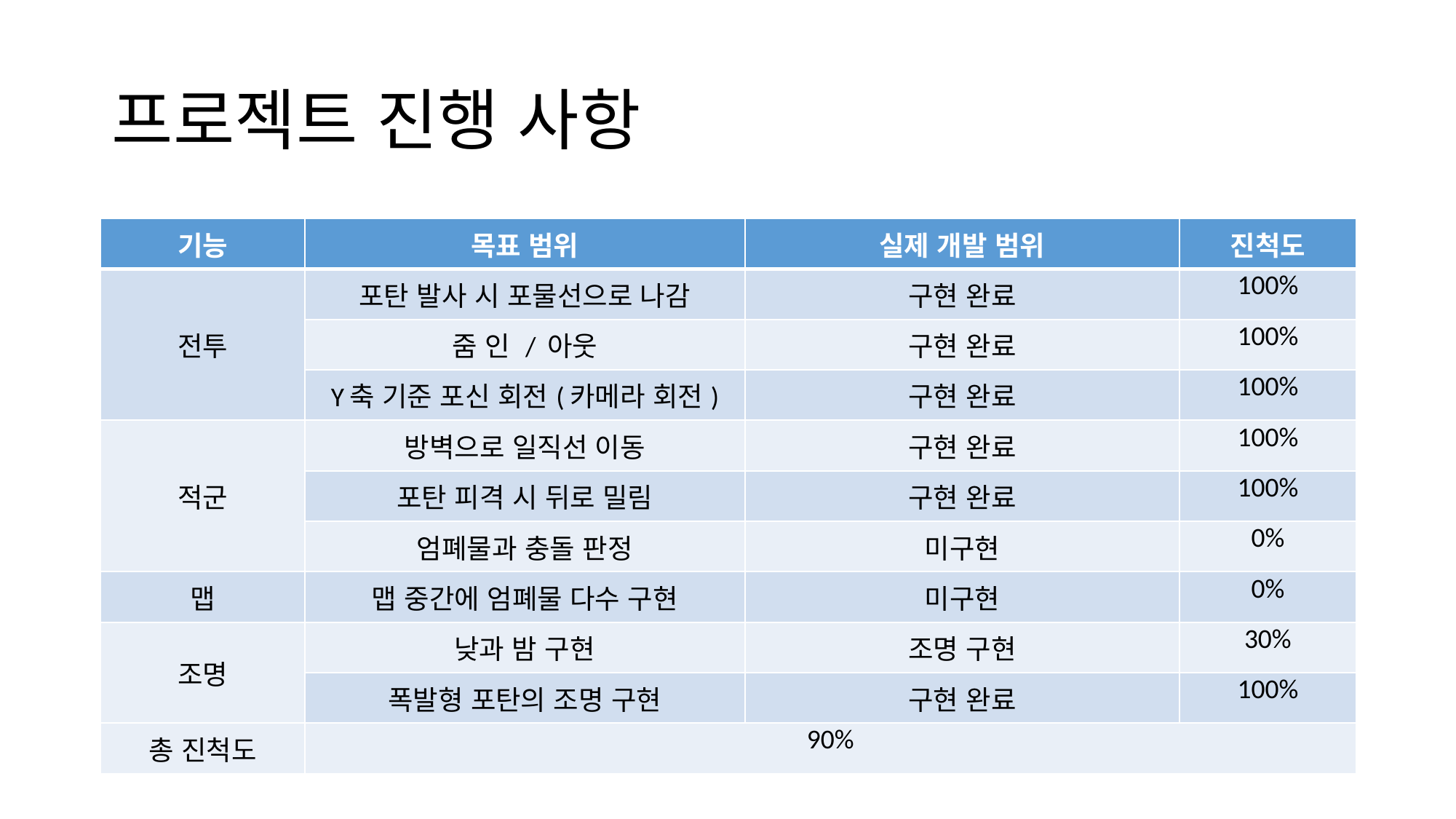

# 프로젝트 진행 사항
| 기능 | 목표 범위 | 실제 개발 범위 | 진척도 |
| --- | --- | --- | --- |
| 전투 | 포탄 발사 시 포물선으로 나감 | 구현 완료 | 100% |
|  | 줌 인 / 아웃 | 구현 완료 | 100% |
|  | Y축 기준 포신 회전(카메라 회전) | 구현 완료 | 100% |
| 적군 | 방벽으로 일직선 이동 | 구현 완료 | 100% |
|  | 포탄 피격 시 뒤로 밀림 | 구현 완료 | 100% |
|  | 엄폐물과 충돌 판정 | 미구현 | 0% |
| 맵 | 맵 중간에 엄폐물 다수 구현 | 미구현 | 0% |
| 조명 | 낮과 밤 구현 | 조명 구현 | 30% |
|  | 폭발형 포탄의 조명 구현 | 구현 완료 | 100% |
| 총 진척도 | 90% |  |  |